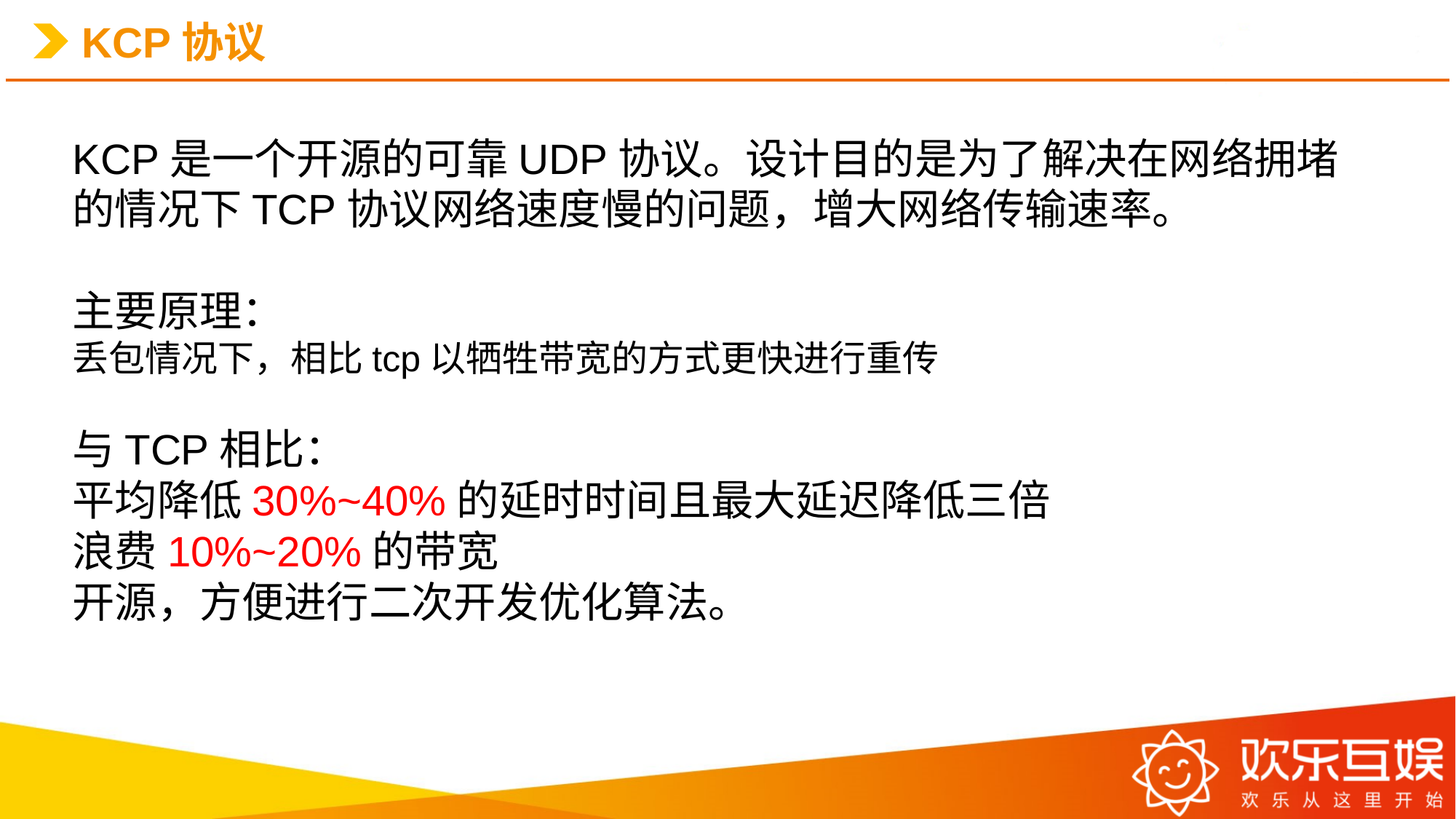

# KCP协议
KCP是一个开源的可靠UDP协议。设计目的是为了解决在网络拥堵的情况下TCP协议网络速度慢的问题，增大网络传输速率。

主要原理：
丢包情况下，相比tcp以牺牲带宽的方式更快进行重传

与TCP相比：
平均降低30%~40%的延时时间且最大延迟降低三倍
浪费10%~20%的带宽
开源，方便进行二次开发优化算法。